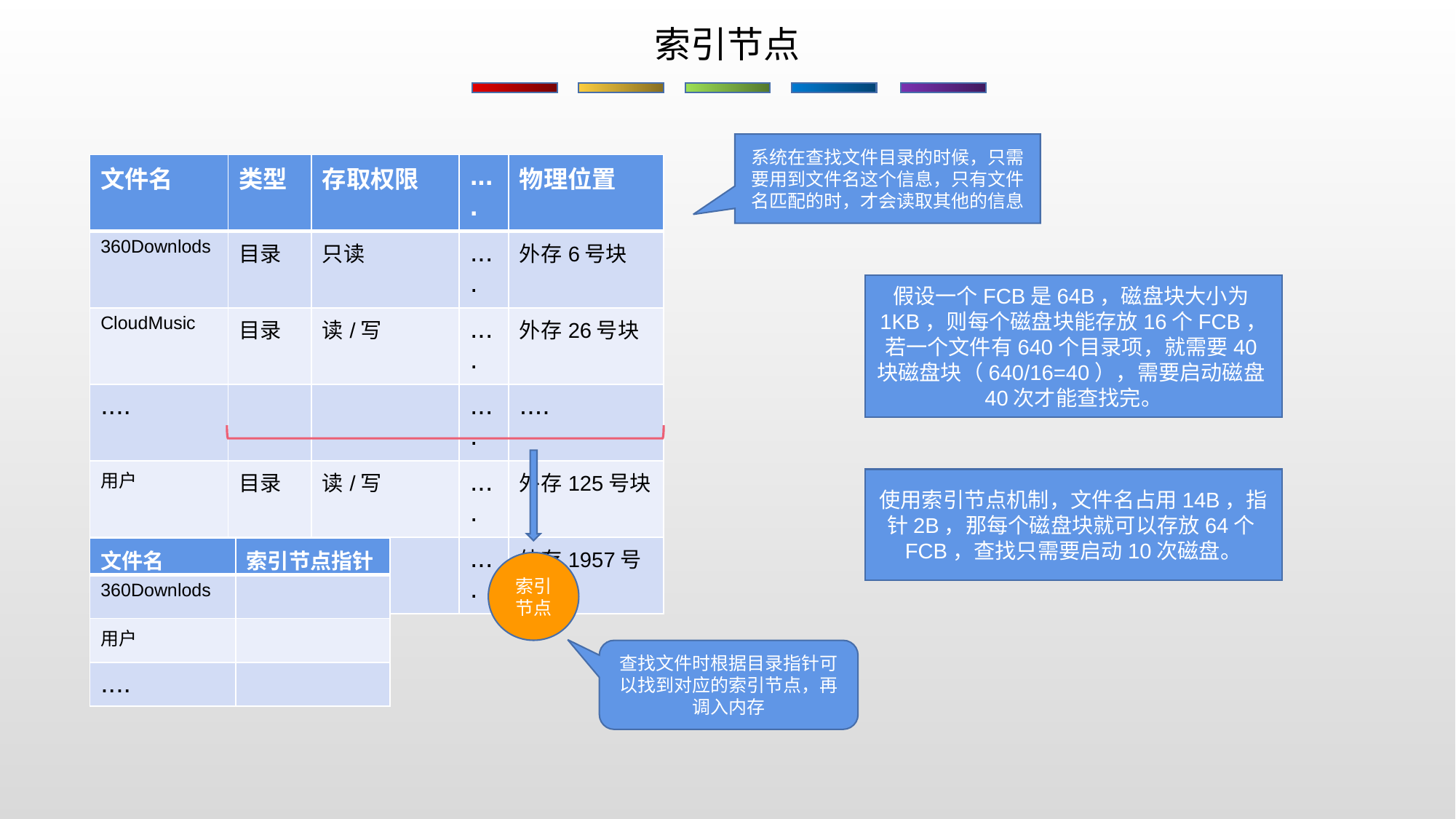

索引节点

系统在查找文件目录的时候，只需要用到文件名这个信息，只有文件名匹配的时，才会读取其他的信息
| 文件名 | 类型 | 存取权限 | .... | 物理位置 |
| --- | --- | --- | --- | --- |
| 360Downlods | 目录 | 只读 | .... | 外存6号块 |
| CloudMusic | 目录 | 读/写 | .... | 外存26号块 |
| .... |  |  | .... | .... |
| 用户 | 目录 | 读/写 | .... | 外存125号块 |
| CentOS-7.... | iso | 只读 | .... | 外存1957号块 |

假设一个FCB是64B，磁盘块大小为1KB，则每个磁盘块能存放16个FCB，若一个文件有640个目录项，就需要40块磁盘块（640/16=40），需要启动磁盘40次才能查找完。
使用索引节点机制，文件名占用14B，指针2B，那每个磁盘块就可以存放64个FCB，查找只需要启动10次磁盘。

| 文件名 | 索引节点指针 |
| --- | --- |
| 360Downlods |  |
| 用户 |  |
| .... |  |
索引节点
查找文件时根据目录指针可以找到对应的索引节点，再调入内存